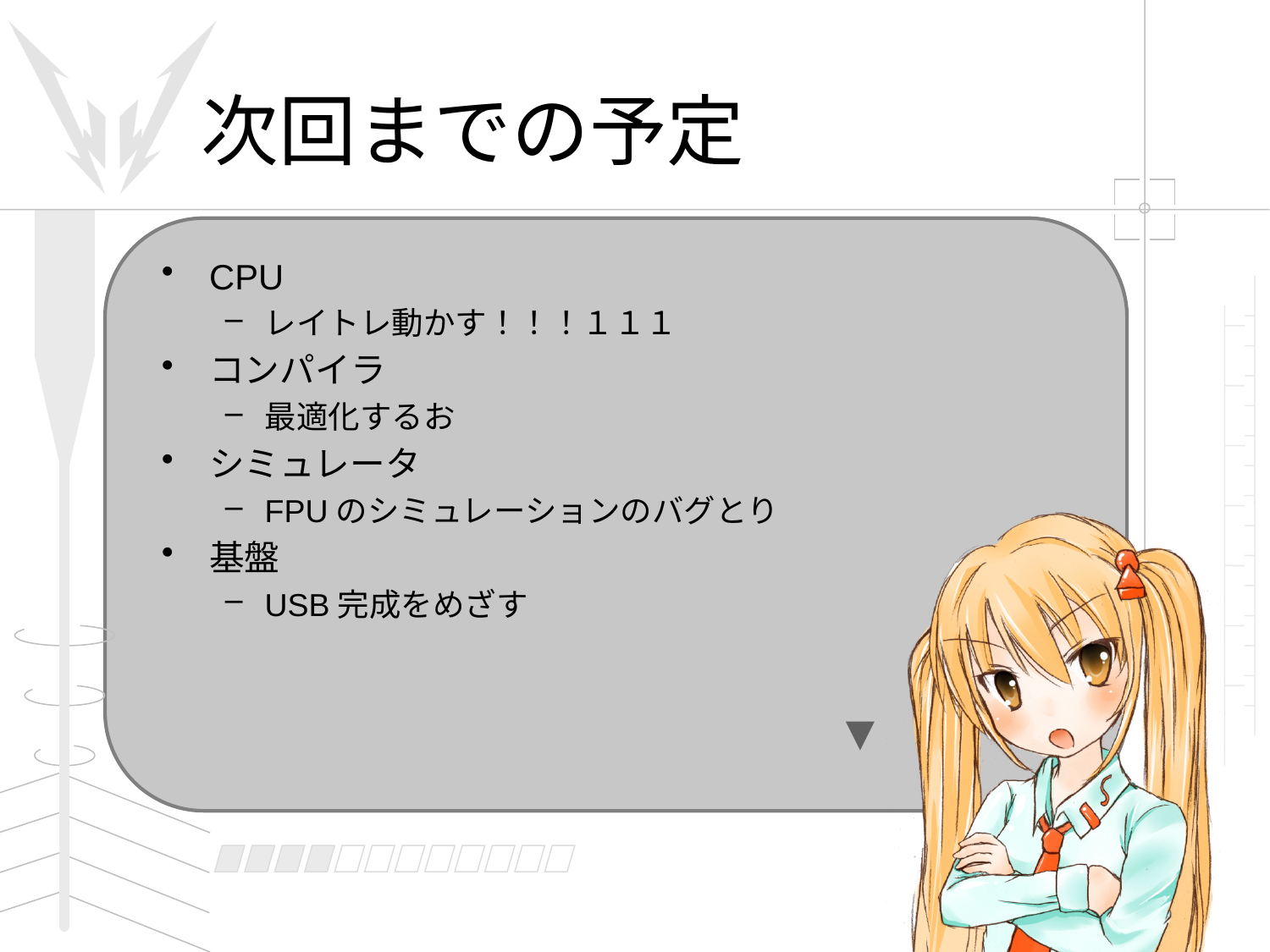

# 次回までの予定
CPU
レイトレ動かす！！！１１１
コンパイラ
最適化するお
シミュレータ
FPUのシミュレーションのバグとり
基盤
USB完成をめざす